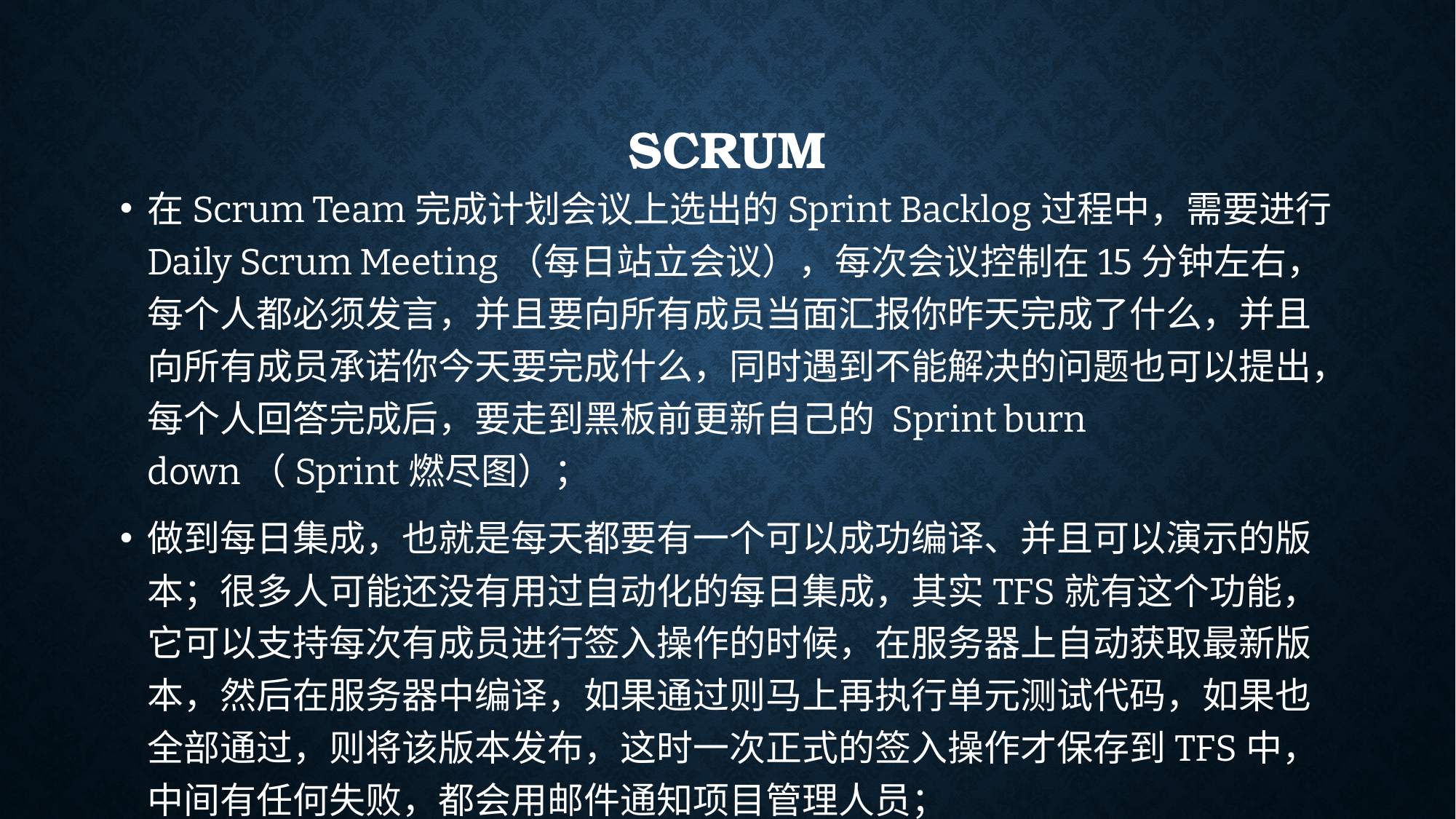

# Scrum
在Scrum Team完成计划会议上选出的Sprint Backlog过程中，需要进行 Daily Scrum Meeting（每日站立会议），每次会议控制在15分钟左右，每个人都必须发言，并且要向所有成员当面汇报你昨天完成了什么，并且向所有成员承诺你今天要完成什么，同时遇到不能解决的问题也可以提出，每个人回答完成后，要走到黑板前更新自己的 Sprint burn down（Sprint燃尽图）；
做到每日集成，也就是每天都要有一个可以成功编译、并且可以演示的版本；很多人可能还没有用过自动化的每日集成，其实TFS就有这个功能，它可以支持每次有成员进行签入操作的时候，在服务器上自动获取最新版本，然后在服务器中编译，如果通过则马上再执行单元测试代码，如果也全部通过，则将该版本发布，这时一次正式的签入操作才保存到TFS中，中间有任何失败，都会用邮件通知项目管理人员；